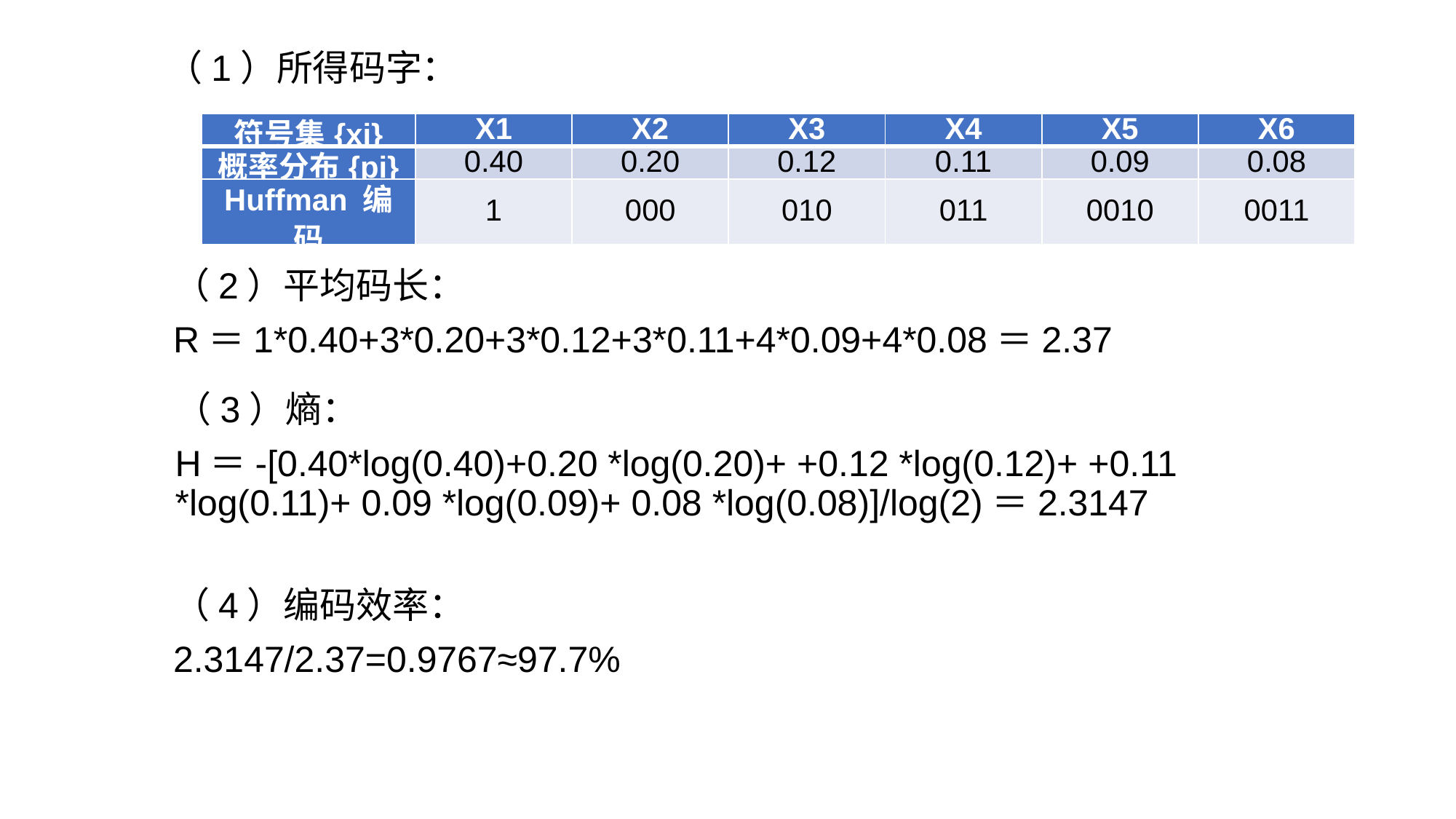

（1）所得码字：
| 符号集{xi} | X1 | X2 | X3 | X4 | X5 | X6 |
| --- | --- | --- | --- | --- | --- | --- |
| 概率分布{pi} | 0.40 | 0.20 | 0.12 | 0.11 | 0.09 | 0.08 |
| Huffman 编码 | 1 | 000 | 010 | 011 | 0010 | 0011 |
（2）平均码长：
R＝1*0.40+3*0.20+3*0.12+3*0.11+4*0.09+4*0.08＝2.37
（3）熵：
H＝-[0.40*log(0.40)+0.20 *log(0.20)+ +0.12 *log(0.12)+ +0.11 *log(0.11)+ 0.09 *log(0.09)+ 0.08 *log(0.08)]/log(2)＝2.3147
（4）编码效率：
2.3147/2.37=0.9767≈97.7%